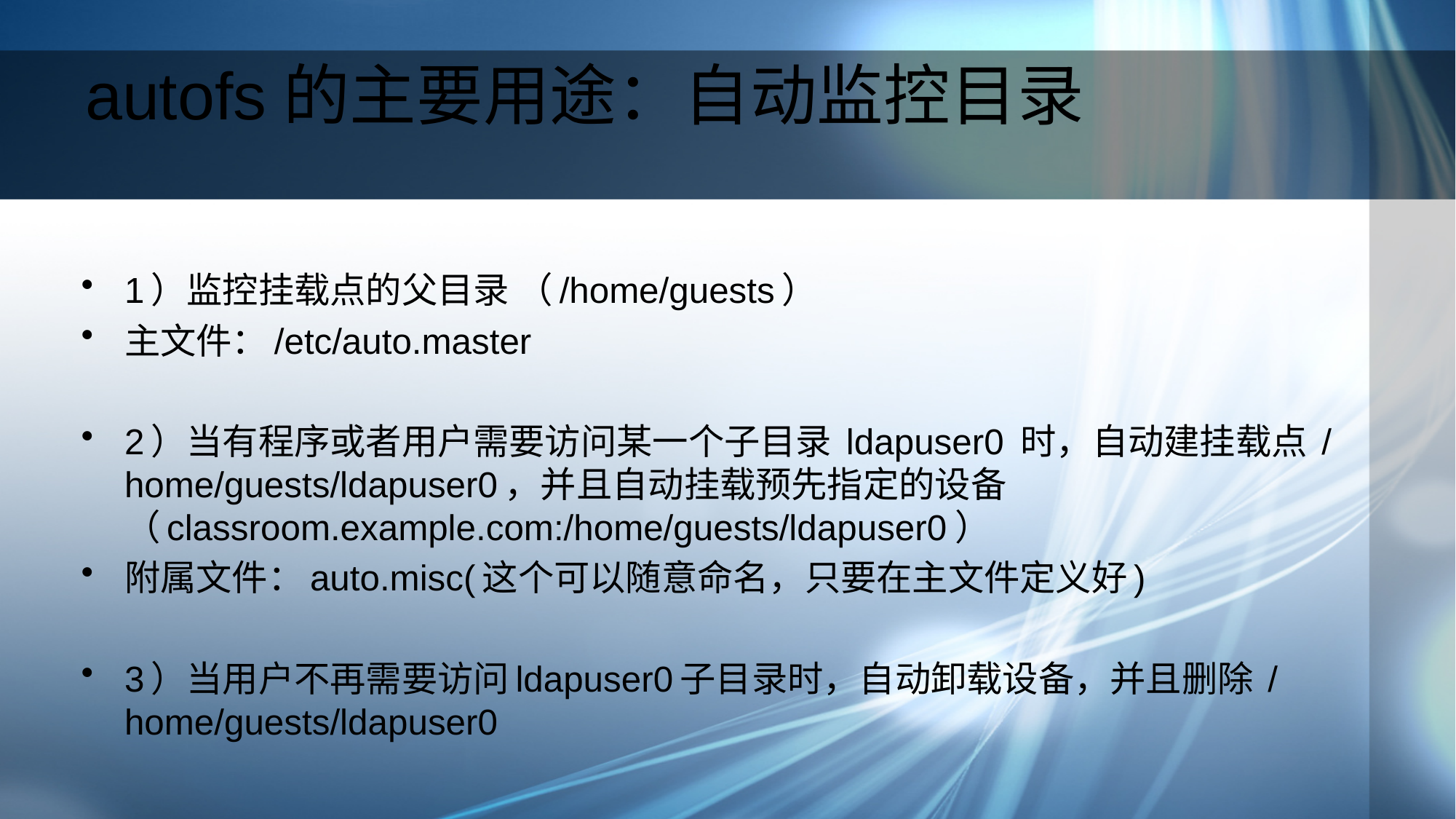

# autofs的主要用途：自动监控目录

1）监控挂载点的父目录 （/home/guests）
主文件：/etc/auto.master

2）当有程序或者用户需要访问某一个子目录 ldapuser0 时，自动建挂载点 /home/guests/ldapuser0，并且自动挂载预先指定的设备（classroom.example.com:/home/guests/ldapuser0）
附属文件：auto.misc(这个可以随意命名，只要在主文件定义好)

3）当用户不再需要访问ldapuser0子目录时，自动卸载设备，并且删除 /home/guests/ldapuser0